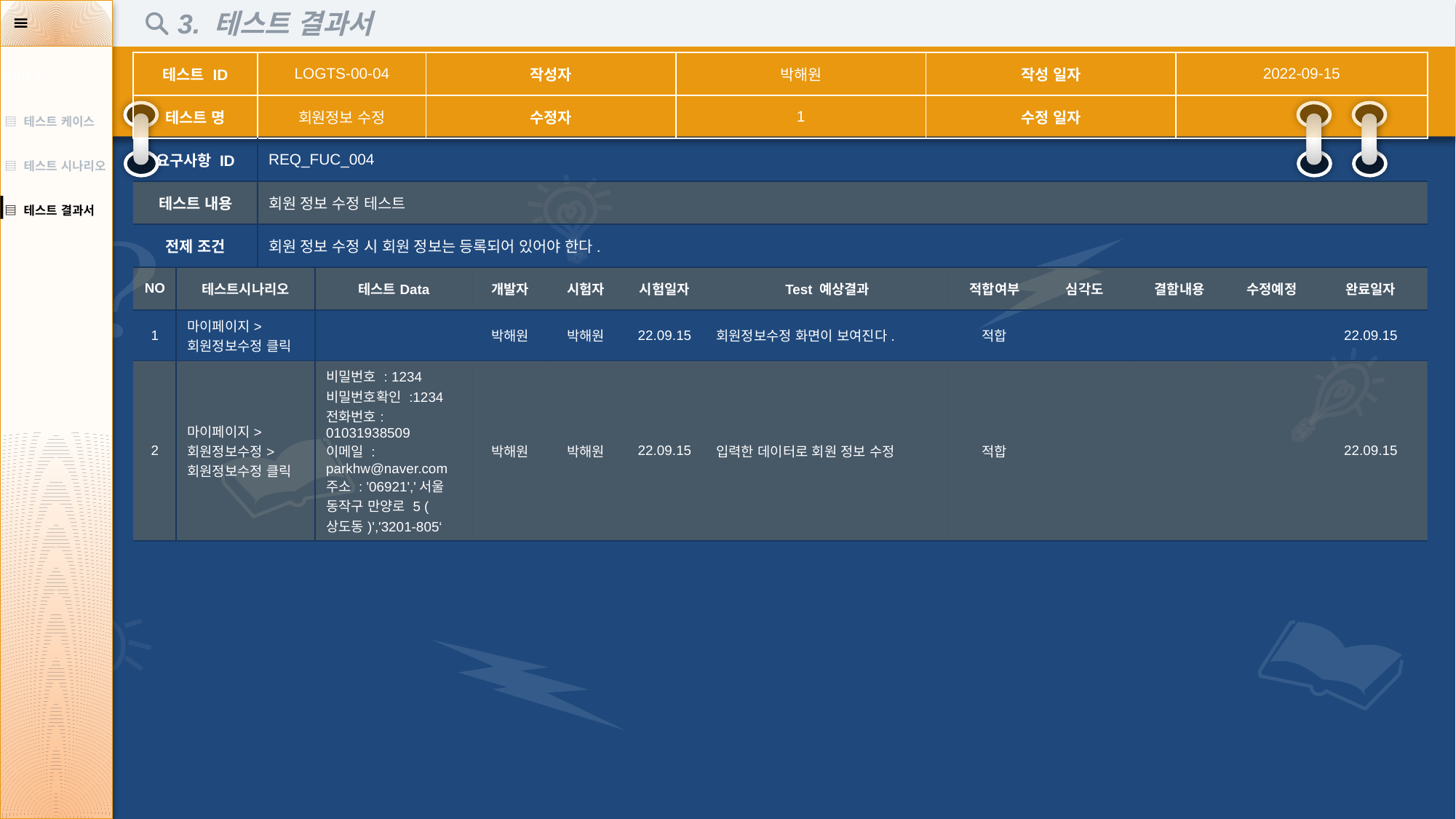

3. 테스트 결과서

| INDEX |
| --- |
| ▤ 테스트 케이스 |
| ▤ 테스트 시나리오 |
| ▤ 테스트 결과서 |
| 테스트 ID |  | LOGTS-00-04 |  | 작성자 |  |  |  | 박해원 |  | 작성 일자 |  |  |  | 2022-09-15 |  |  |
| --- | --- | --- | --- | --- | --- | --- | --- | --- | --- | --- | --- | --- | --- | --- | --- | --- |
| 테스트 명 |  | 회원정보 수정 |  | 수정자 |  |  |  | 1 |  | 수정 일자 |  |  |  |  |  |  |
| 요구사항 ID |  | REQ\_FUC\_004 |  |  |  |  |  |  |  |  |  |  |  |  |  |  |
| 테스트 내용 |  | 회원 정보 수정 테스트 |  |  |  |  |  |  |  |  |  |  |  |  |  |  |
| 전제 조건 |  | 회원 정보 수정 시 회원 정보는 등록되어 있어야 한다. |  |  |  |  |  |  |  |  |  |  |  |  |  |  |
| NO | 테스트시나리오 | 테스트Data | 테스트Data | 시험자 | 개발자 | 시험자 | 시험일자 |  | Test 예상결과 |  | 적합여부 | 심각도 | 결함내용 |  | 수정예정 | 완료일자 |
| 1 | 마이페이지> 회원정보수정 클릭 |  |  |  | 박해원 | 박해원 | 22.09.15 |  | 회원정보수정 화면이 보여진다. |  | 적합 |  |  |  |  | 22.09.15 |
| 2 | 마이페이지> 회원정보수정> 회원정보수정 클릭 |  | 비밀번호 : 1234 비밀번호확인 :1234 전화번호: 01031938509 이메일 : parkhw@naver.com 주소 : '06921','서울 동작구 만양로 5 (상도동)','3201-805‘ |  | 박해원 | 박해원 | 22.09.15 |  | 입력한 데이터로 회원 정보 수정 |  | 적합 |  |  |  |  | 22.09.15 |